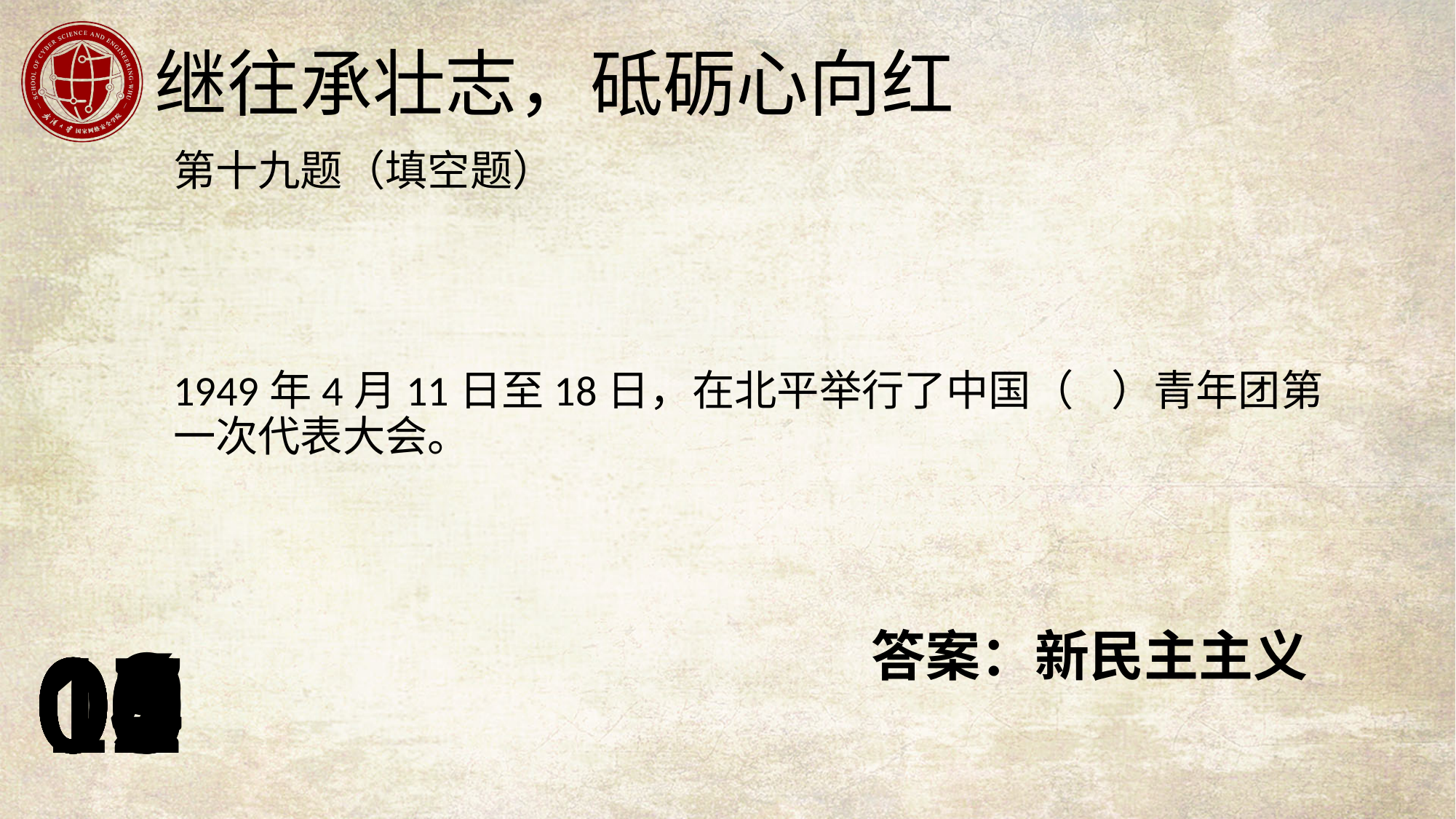

第十九题（填空题）

1949年4月11日至18日，在北平举行了中国（    ）青年团第一次代表大会。
答案：新民主主义